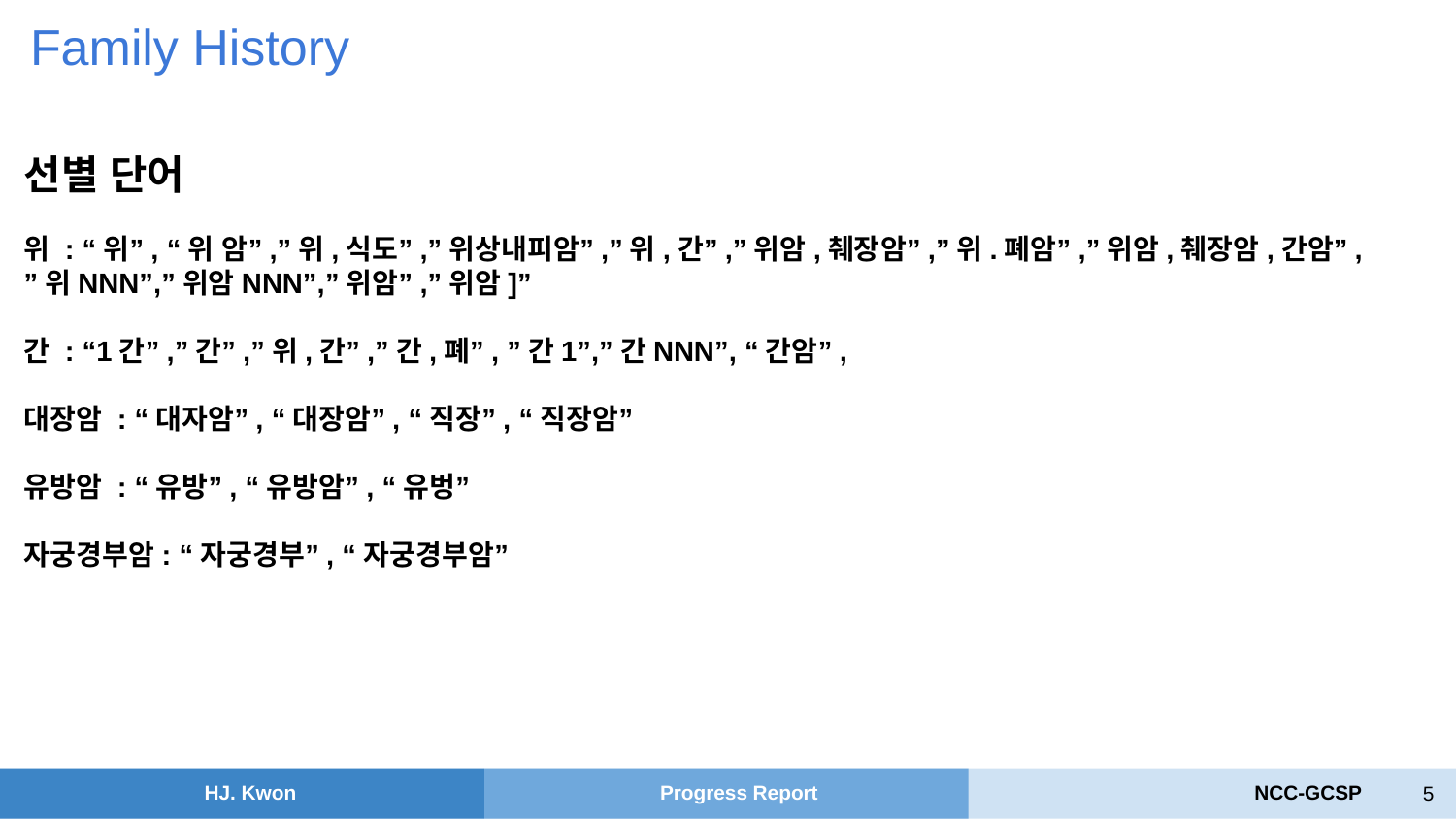

Family History
선별 단어

위 : “위”, “위 암”,”위,식도”,”위상내피암”,”위,간”,”위암,췌장암”,”위.폐암”,”위암,췌장암,간암”,
”위NNN”,”위암NNN”,”위암”,”위암]”

간 : “1간”,”간”,”위,간”,”간,폐”, ”간1”,”간NNN”, “간암”,

대장암 : “대자암”, “대장암”, “직장”, “직장암”

유방암 : “유방”, “유방암”, “유벙”

자궁경부암: “자궁경부”, “자궁경부암”

5
HJ. Kwon
Progress Report
NCC-GCSP